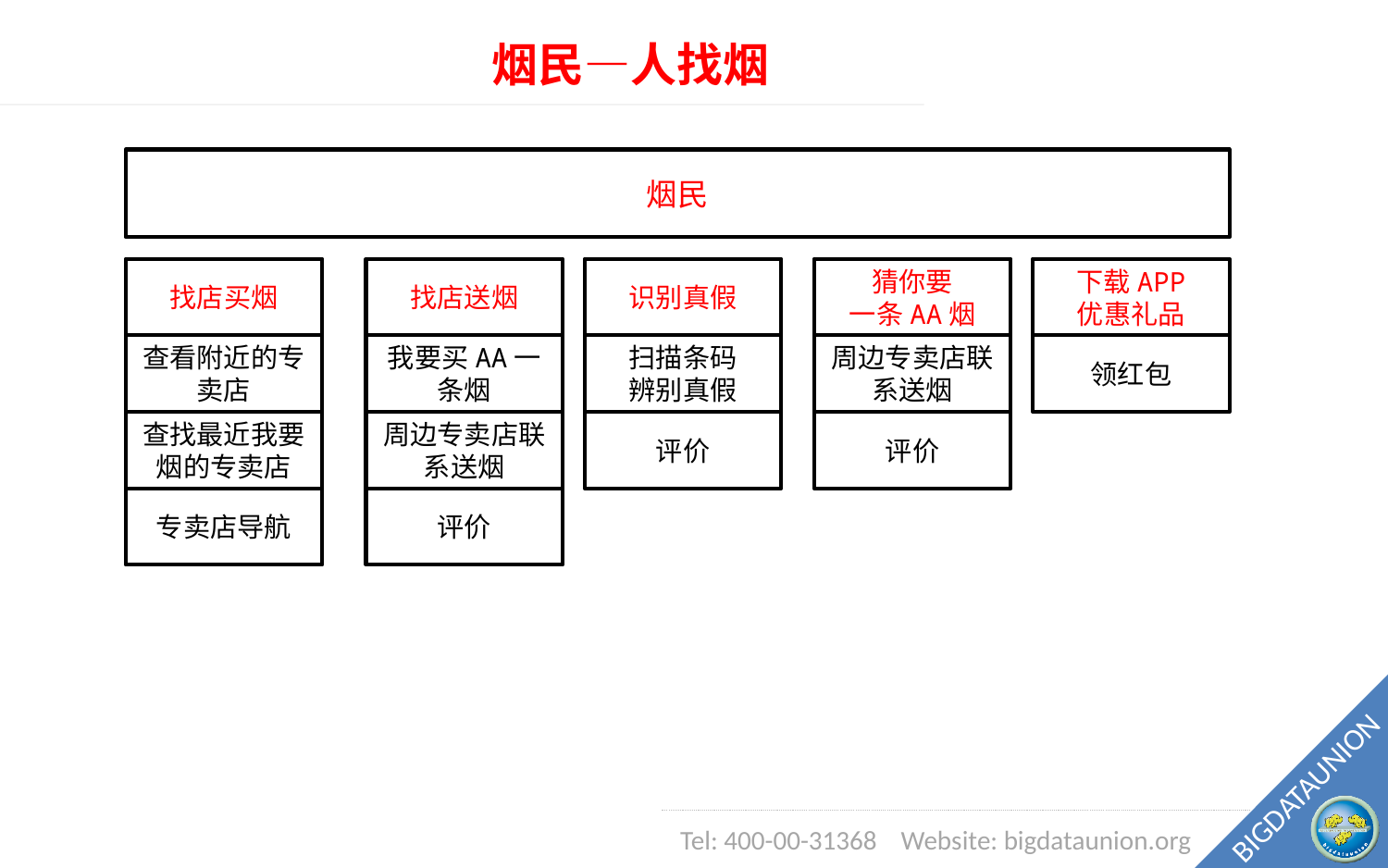

烟民—人找烟
烟民
找店买烟
找店送烟
识别真假
猜你要
一条AA烟
下载APP
优惠礼品
查看附近的专卖店
我要买AA一条烟
扫描条码
辨别真假
周边专卖店联系送烟
领红包
查找最近我要烟的专卖店
周边专卖店联系送烟
评价
评价
专卖店导航
评价